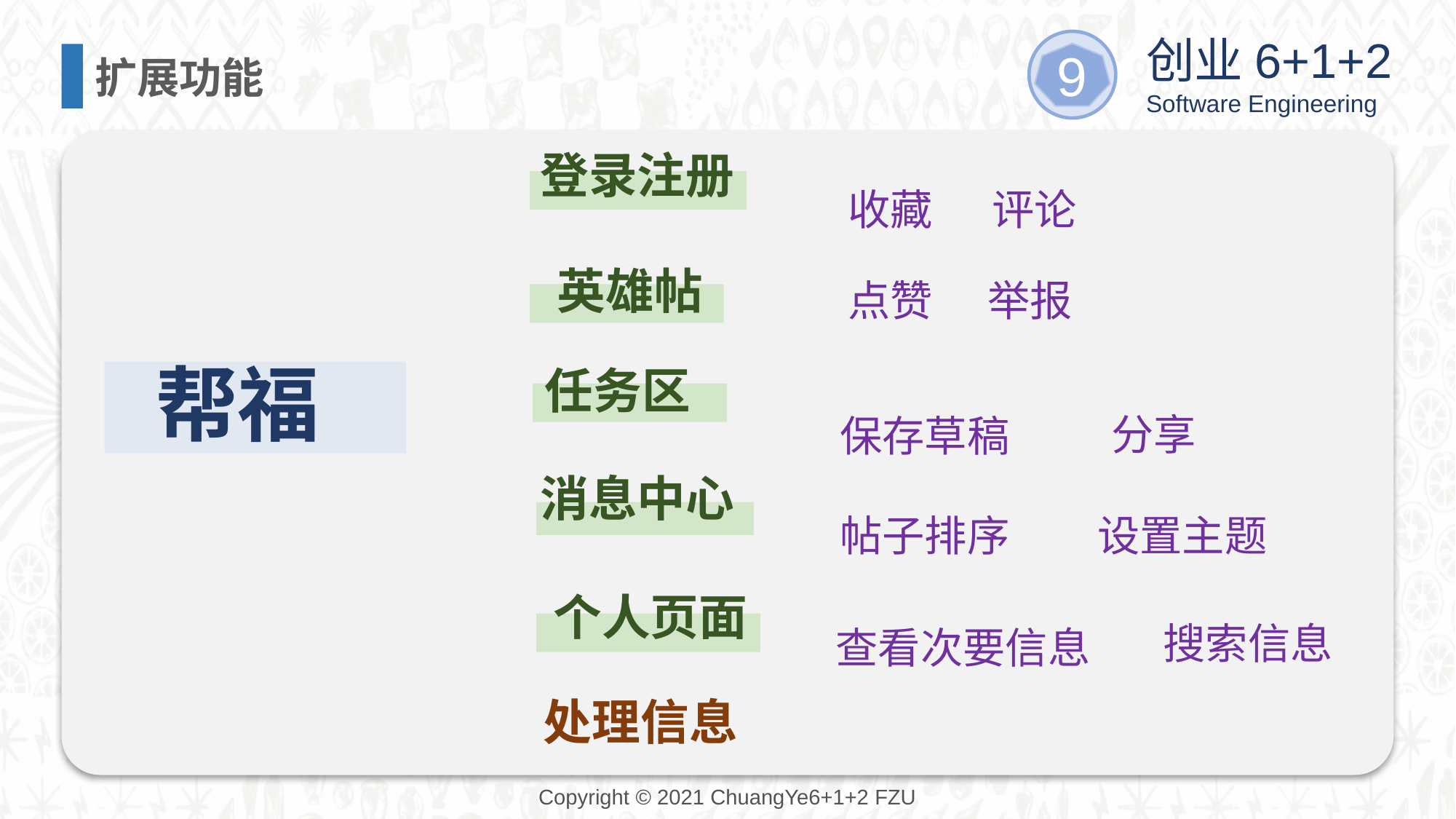

扩展功能
登录注册

评论
收藏
英雄帖

点赞
举报
帮福

任务区

分享
保存草稿
消息中心

帖子排序
设置主题
个人页面

搜索信息
查看次要信息
处理信息